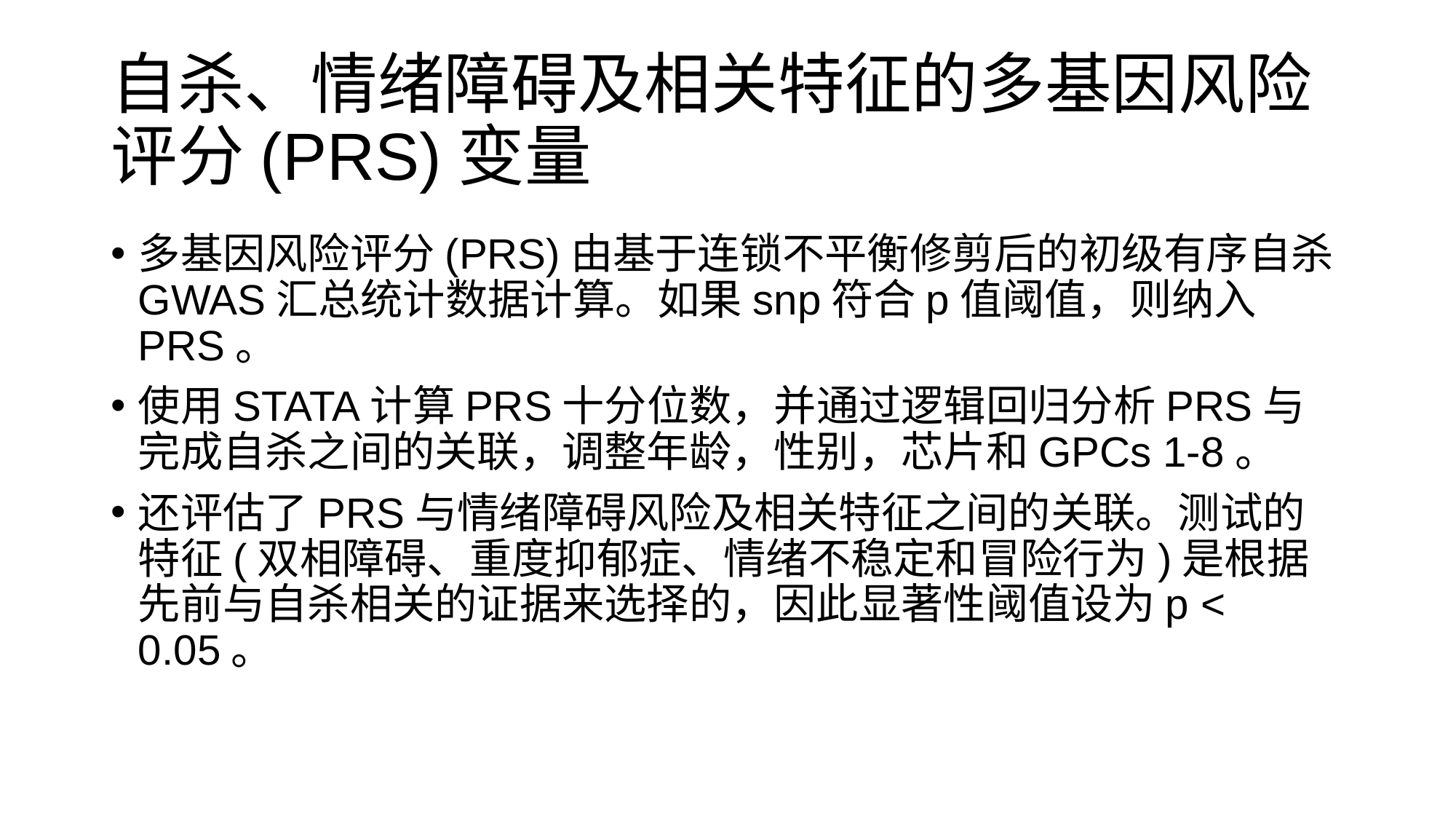

# 自杀、情绪障碍及相关特征的多基因风险评分(PRS)变量
多基因风险评分(PRS)由基于连锁不平衡修剪后的初级有序自杀GWAS汇总统计数据计算。如果snp符合p值阈值，则纳入PRS。
使用STATA计算PRS十分位数，并通过逻辑回归分析PRS与完成自杀之间的关联，调整年龄，性别，芯片和GPCs 1-8。
还评估了PRS与情绪障碍风险及相关特征之间的关联。测试的特征(双相障碍、重度抑郁症、情绪不稳定和冒险行为)是根据先前与自杀相关的证据来选择的，因此显著性阈值设为p < 0.05。